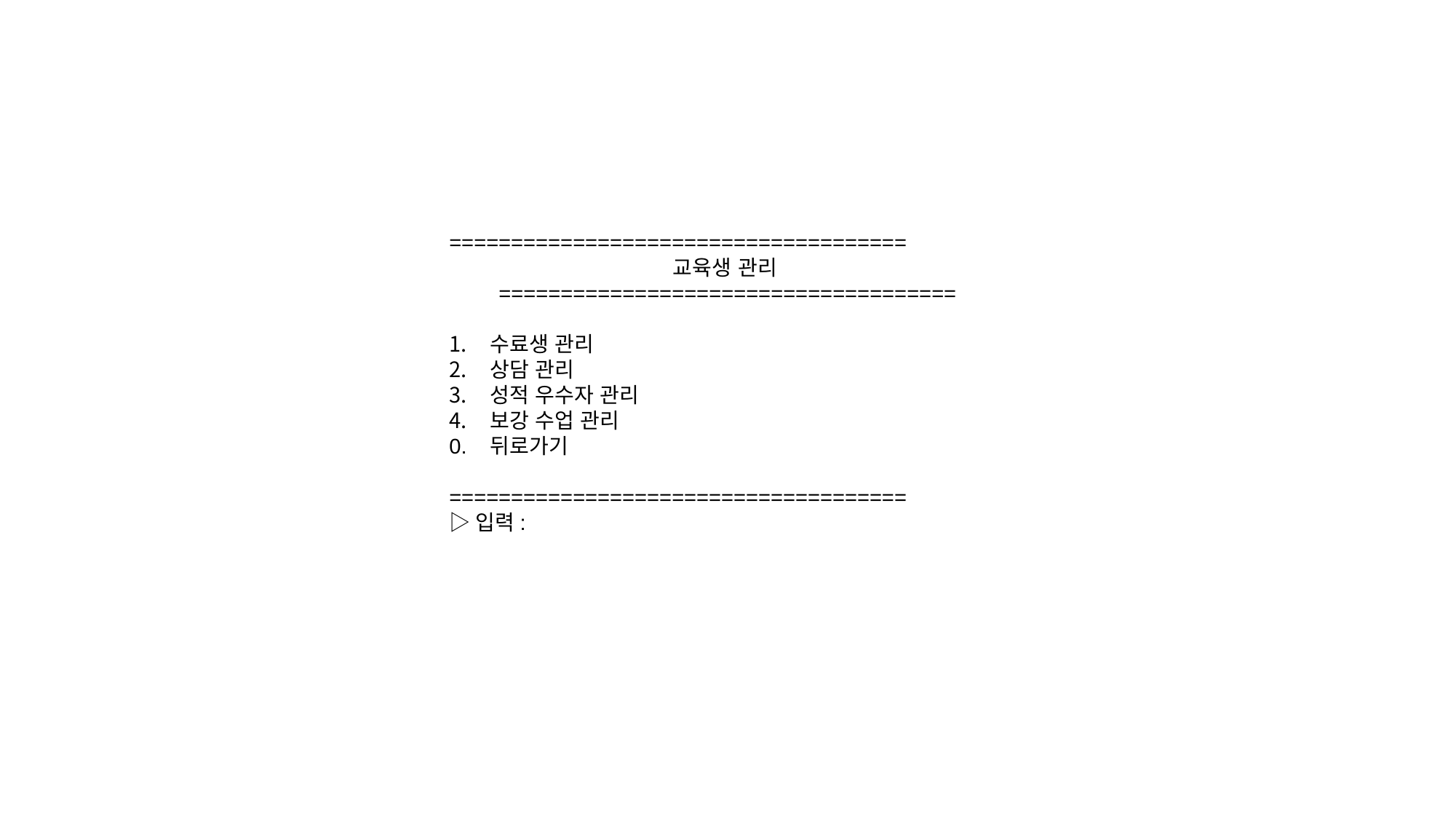

=====================================
교육생 관리=====================================

수료생 관리
상담 관리
성적 우수자 관리
보강 수업 관리
0.   뒤로가기

=====================================
▷입력: